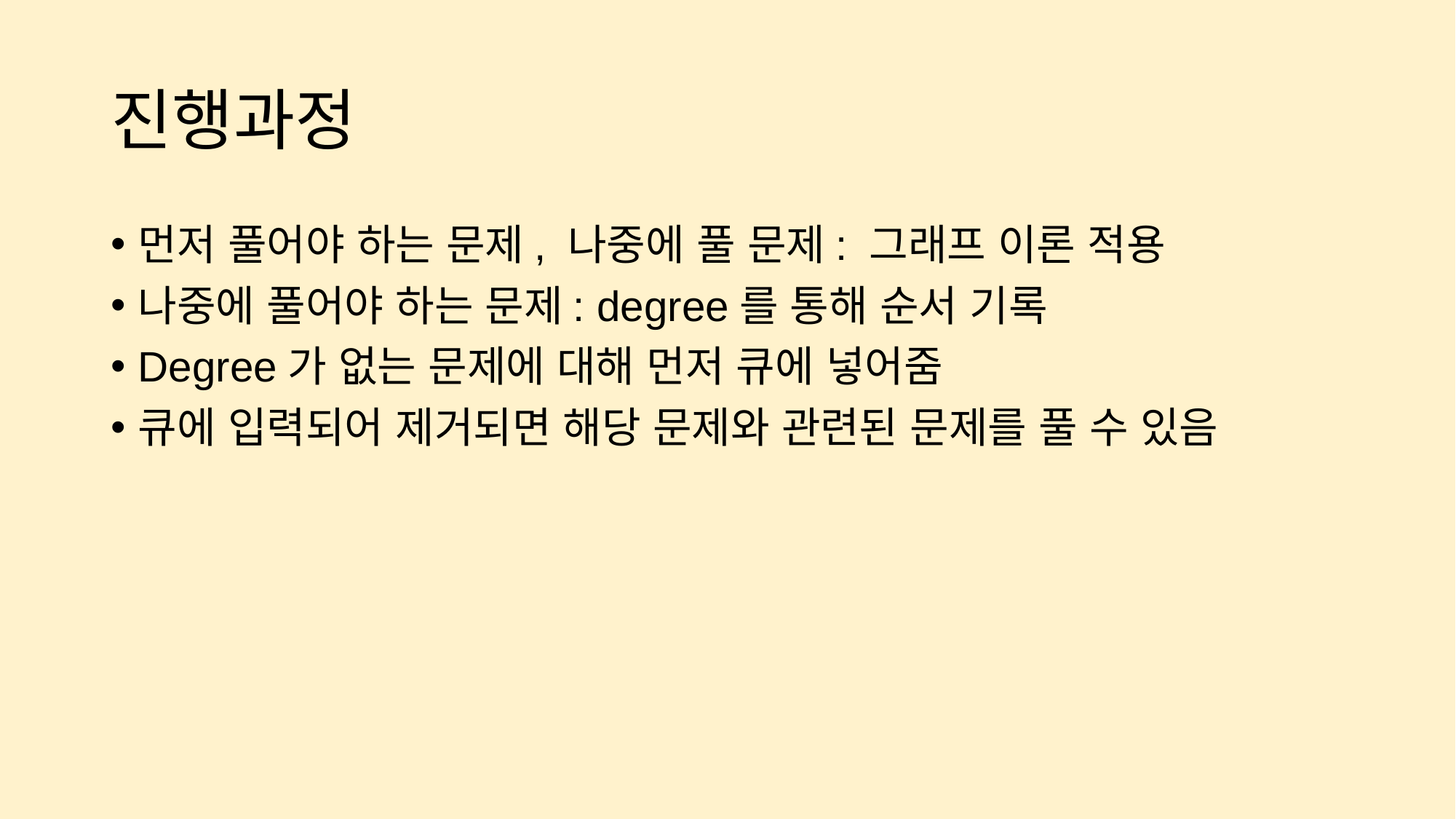

# 진행과정
먼저 풀어야 하는 문제, 나중에 풀 문제: 그래프 이론 적용
나중에 풀어야 하는 문제: degree를 통해 순서 기록
Degree가 없는 문제에 대해 먼저 큐에 넣어줌
큐에 입력되어 제거되면 해당 문제와 관련된 문제를 풀 수 있음